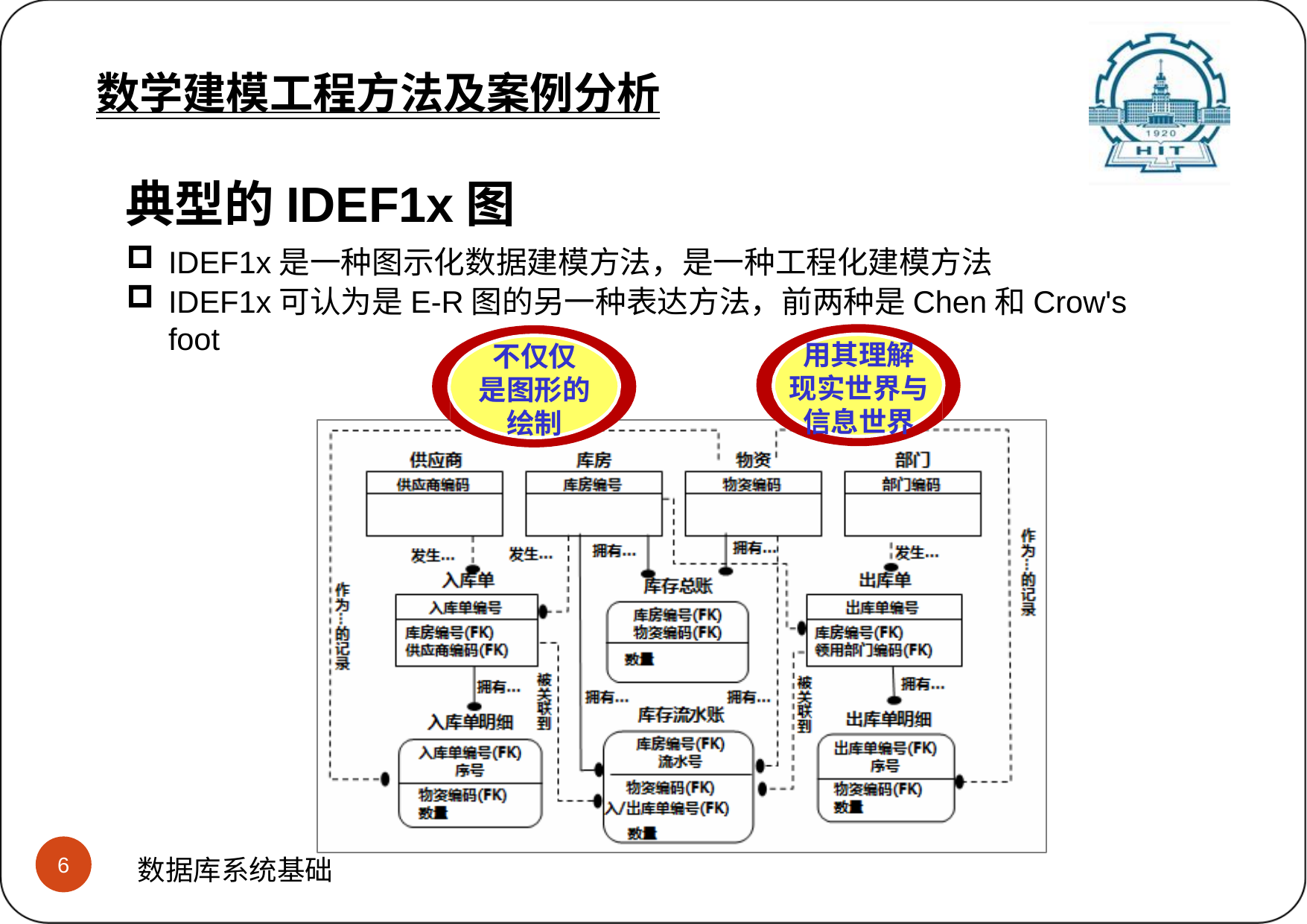

# IDEF1x概述 (3)示例
数学建模工程方法及案例分析
典型的IDEF1x图
IDEF1x是一种图示化数据建模方法，是一种工程化建模方法
IDEF1x可认为是E-R图的另一种表达方法，前两种是Chen和Crow's foot

用其理解 现实世界与 信息世界
不仅仅 是图形的 绘制